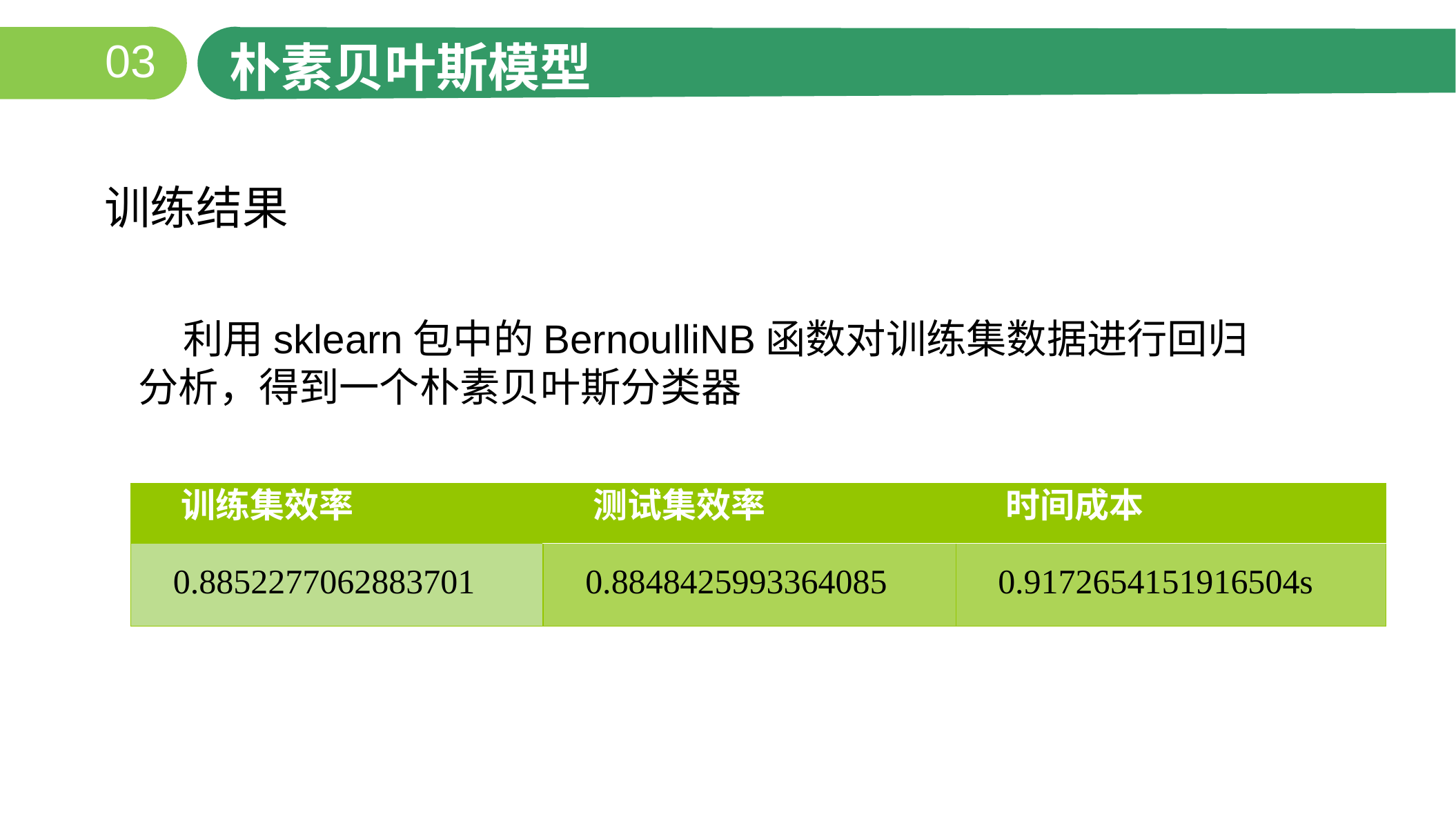

03

朴素贝叶斯模型
训练结果
  利用sklearn包中的BernoulliNB函数对训练集数据进行回归分析，得到一个朴素贝叶斯分类器
| 训练集效率 | 测试集效率 | 时间成本 |
| --- | --- | --- |
| 0.8852277062883701 | 0.8848425993364085 | 0.9172654151916504s |